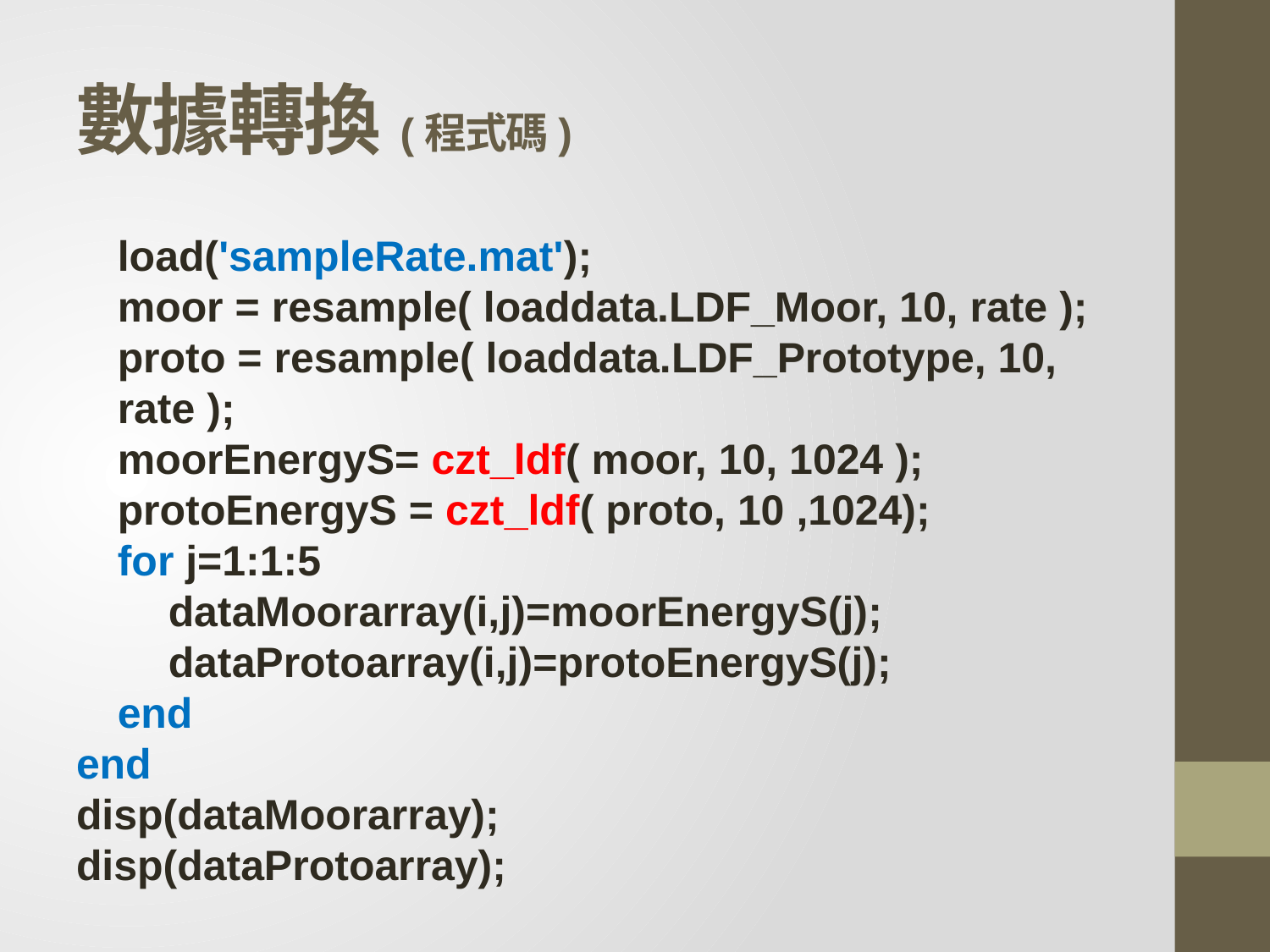

# 數據轉換(程式碼)
load('sampleRate.mat');
moor = resample( loaddata.LDF_Moor, 10, rate );
proto = resample( loaddata.LDF_Prototype, 10, rate );
moorEnergyS= czt_ldf( moor, 10, 1024 );
protoEnergyS = czt_ldf( proto, 10 ,1024);
for j=1:1:5
dataMoorarray(i,j)=moorEnergyS(j);
dataProtoarray(i,j)=protoEnergyS(j);
end
end
disp(dataMoorarray);
disp(dataProtoarray);